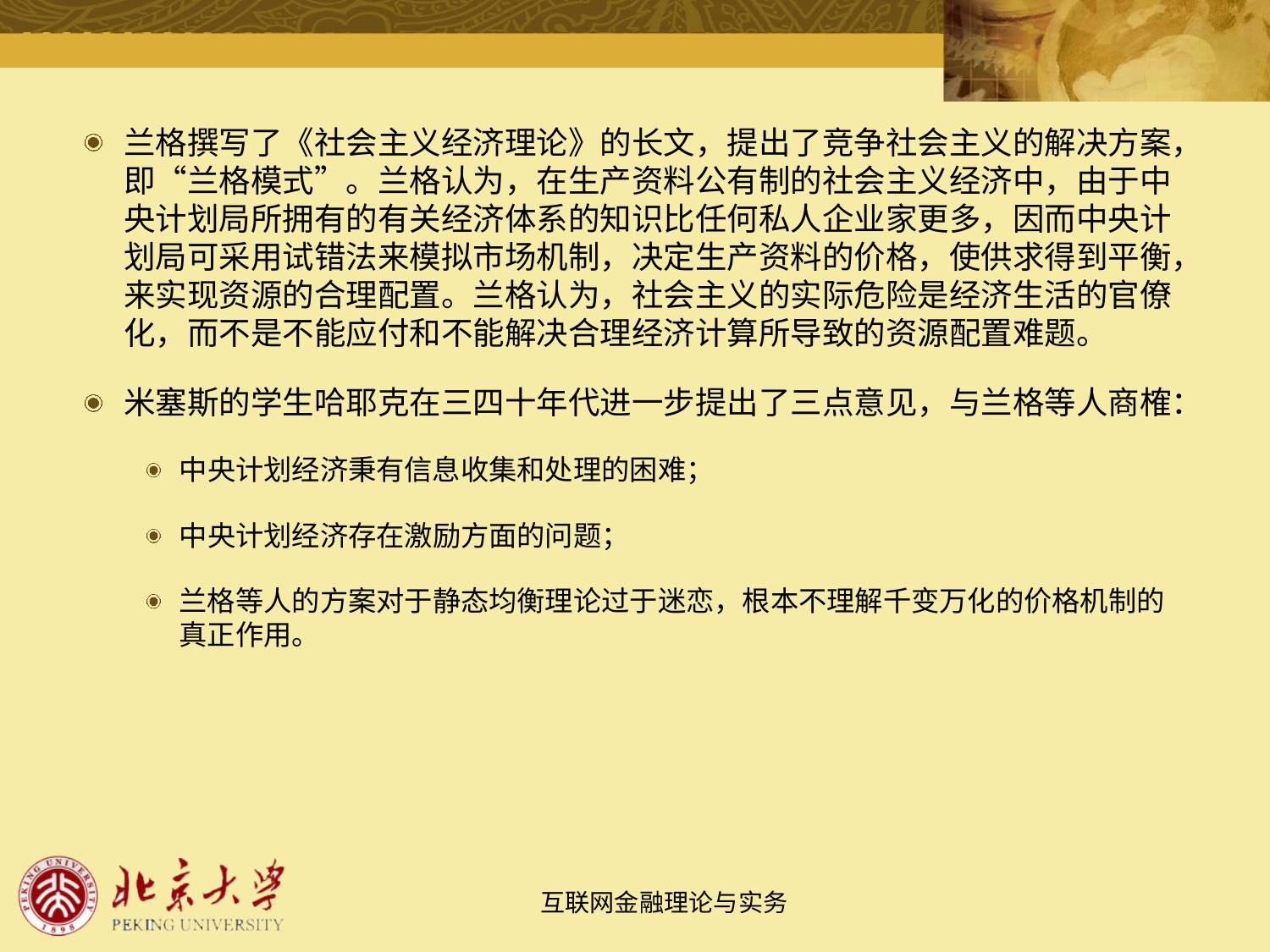

兰格撰写了《社会主义经济理论》的长文，提出了竞争社会主义的解决方案，即“兰格模式”。兰格认为，在生产资料公有制的社会主义经济中，由于中央计划局所拥有的有关经济体系的知识比任何私人企业家更多，因而中央计划局可采用试错法来模拟市场机制，决定生产资料的价格，使供求得到平衡，来实现资源的合理配置。兰格认为，社会主义的实际危险是经济生活的官僚化，而不是不能应付和不能解决合理经济计算所导致的资源配置难题。
米塞斯的学生哈耶克在三四十年代进一步提出了三点意见，与兰格等人商榷：
中央计划经济秉有信息收集和处理的困难；
中央计划经济存在激励方面的问题；
兰格等人的方案对于静态均衡理论过于迷恋，根本不理解千变万化的价格机制的真正作用。